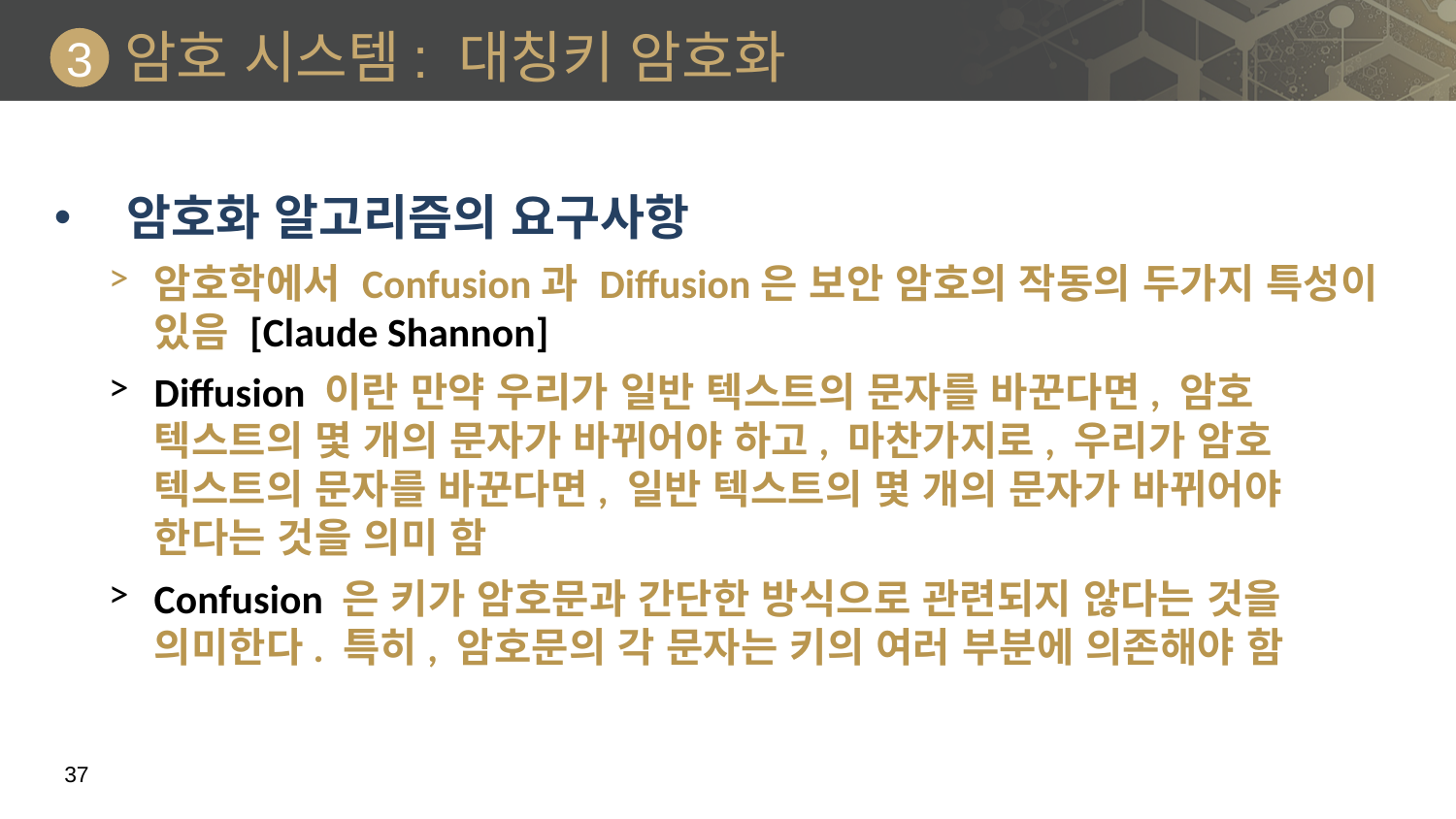

# 암호 시스템: 대칭키 암호화
3
암호화 알고리즘의 요구사항
암호학에서 Confusion과 Diffusion은 보안 암호의 작동의 두가지 특성이 있음 [Claude Shannon]
Diffusion 이란 만약 우리가 일반 텍스트의 문자를 바꾼다면, 암호 텍스트의 몇 개의 문자가 바뀌어야 하고, 마찬가지로, 우리가 암호 텍스트의 문자를 바꾼다면, 일반 텍스트의 몇 개의 문자가 바뀌어야 한다는 것을 의미 함
Confusion 은 키가 암호문과 간단한 방식으로 관련되지 않다는 것을 의미한다. 특히, 암호문의 각 문자는 키의 여러 부분에 의존해야 함

37